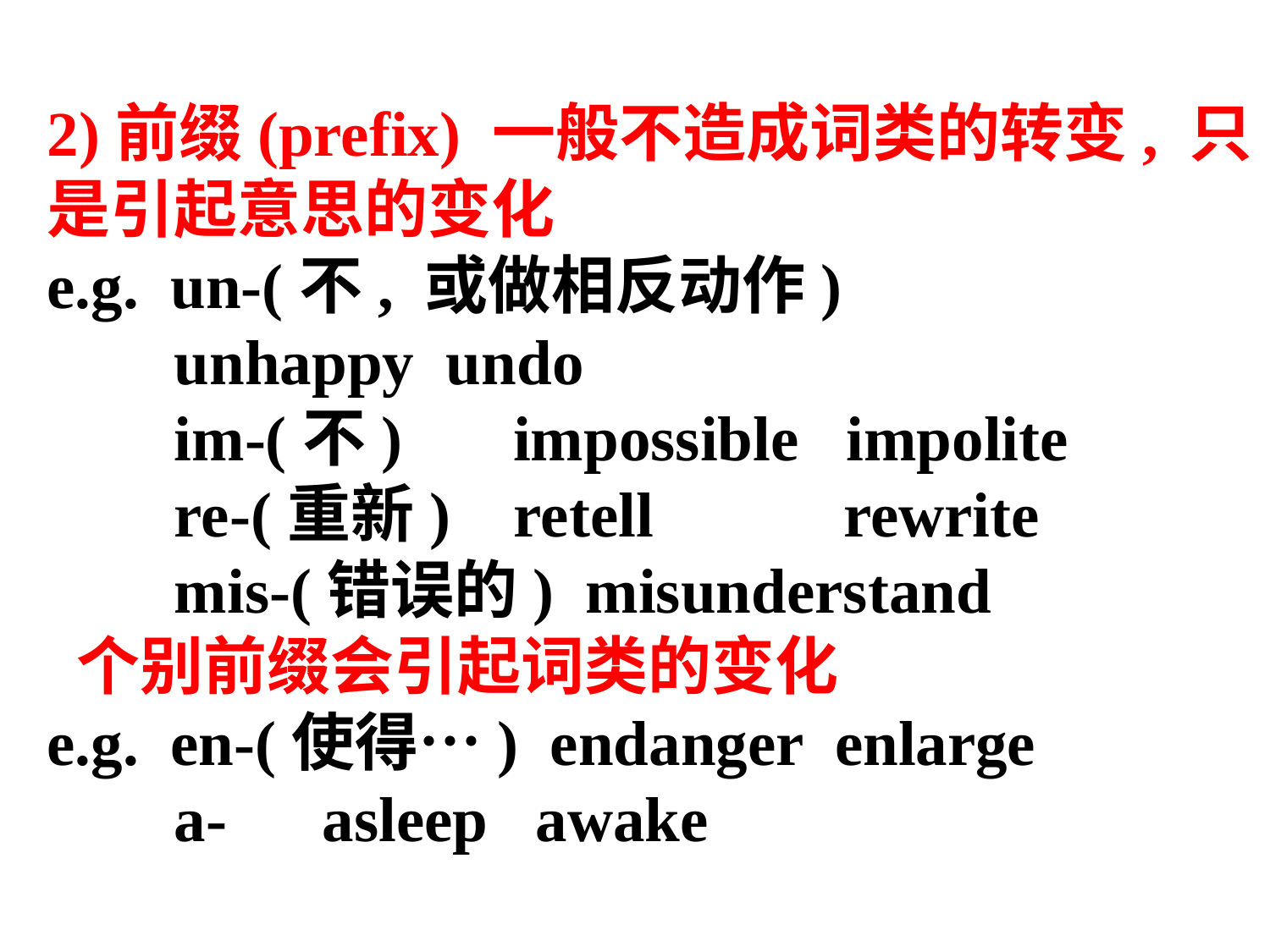

2)前缀(prefix) 一般不造成词类的转变, 只是引起意思的变化
e.g.  un-(不, 或做相反动作)
        unhappy  undo
        im-(不)       impossible   impolite
        re-(重新)    retell            rewrite
        mis-(错误的)  misunderstand
 个别前缀会引起词类的变化
e.g.  en-(使得…)  endanger  enlarge
        a-      asleep   awake